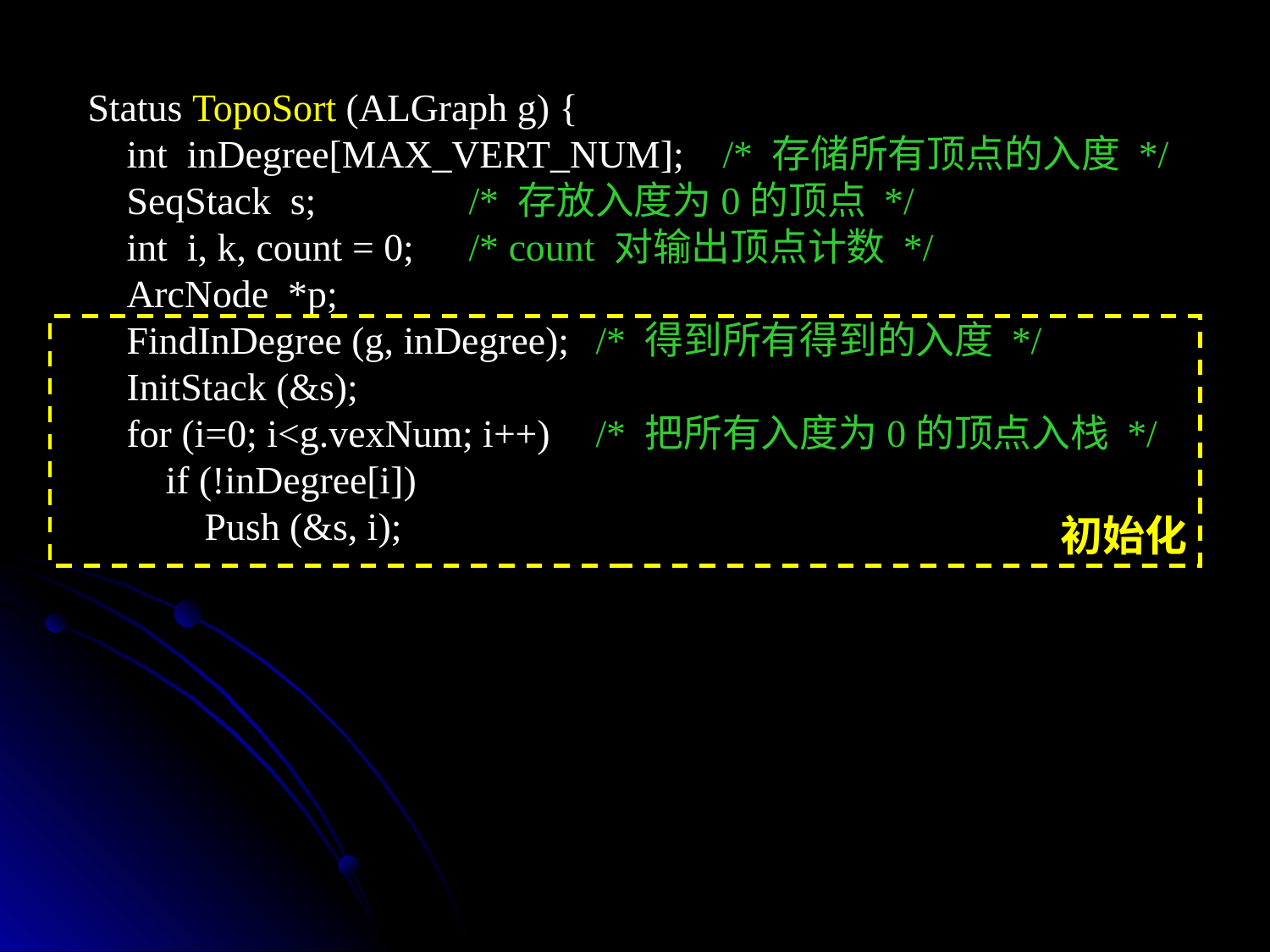

Status TopoSort (ALGraph g) {
    int  inDegree[MAX_VERT_NUM];	/* 存储所有顶点的入度 */
    SeqStack  s;		/* 存放入度为0的顶点 */
    int  i, k, count = 0;	/* count 对输出顶点计数 */
    ArcNode  *p;
    FindInDegree (g, inDegree);	/* 得到所有得到的入度 */
    InitStack (&s);
    for (i=0; i<g.vexNum; i++)	/* 把所有入度为0的顶点入栈 */
        if (!inDegree[i])
            Push (&s, i);
初始化